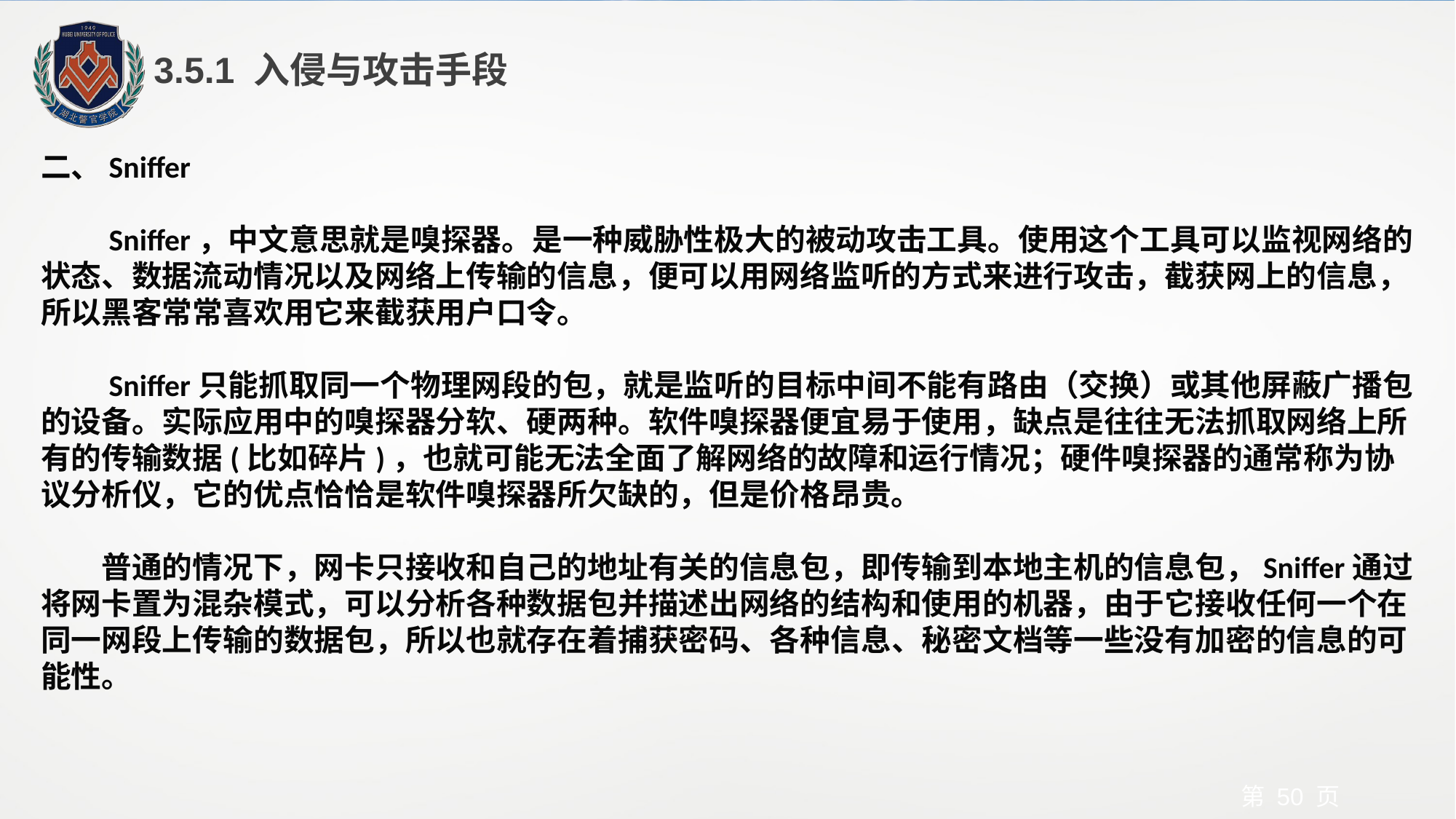

3.5.1 入侵与攻击手段
二、Sniffer

　　Sniffer，中文意思就是嗅探器。是一种威胁性极大的被动攻击工具。使用这个工具可以监视网络的状态、数据流动情况以及网络上传输的信息，便可以用网络监听的方式来进行攻击，截获网上的信息，所以黑客常常喜欢用它来截获用户口令。

　　Sniffer只能抓取同一个物理网段的包，就是监听的目标中间不能有路由（交换）或其他屏蔽广播包的设备。实际应用中的嗅探器分软、硬两种。软件嗅探器便宜易于使用，缺点是往往无法抓取网络上所有的传输数据(比如碎片)，也就可能无法全面了解网络的故障和运行情况；硬件嗅探器的通常称为协议分析仪，它的优点恰恰是软件嗅探器所欠缺的，但是价格昂贵。

　　普通的情况下，网卡只接收和自己的地址有关的信息包，即传输到本地主机的信息包，Sniffer通过将网卡置为混杂模式，可以分析各种数据包并描述出网络的结构和使用的机器，由于它接收任何一个在同一网段上传输的数据包，所以也就存在着捕获密码、各种信息、秘密文档等一些没有加密的信息的可能性。